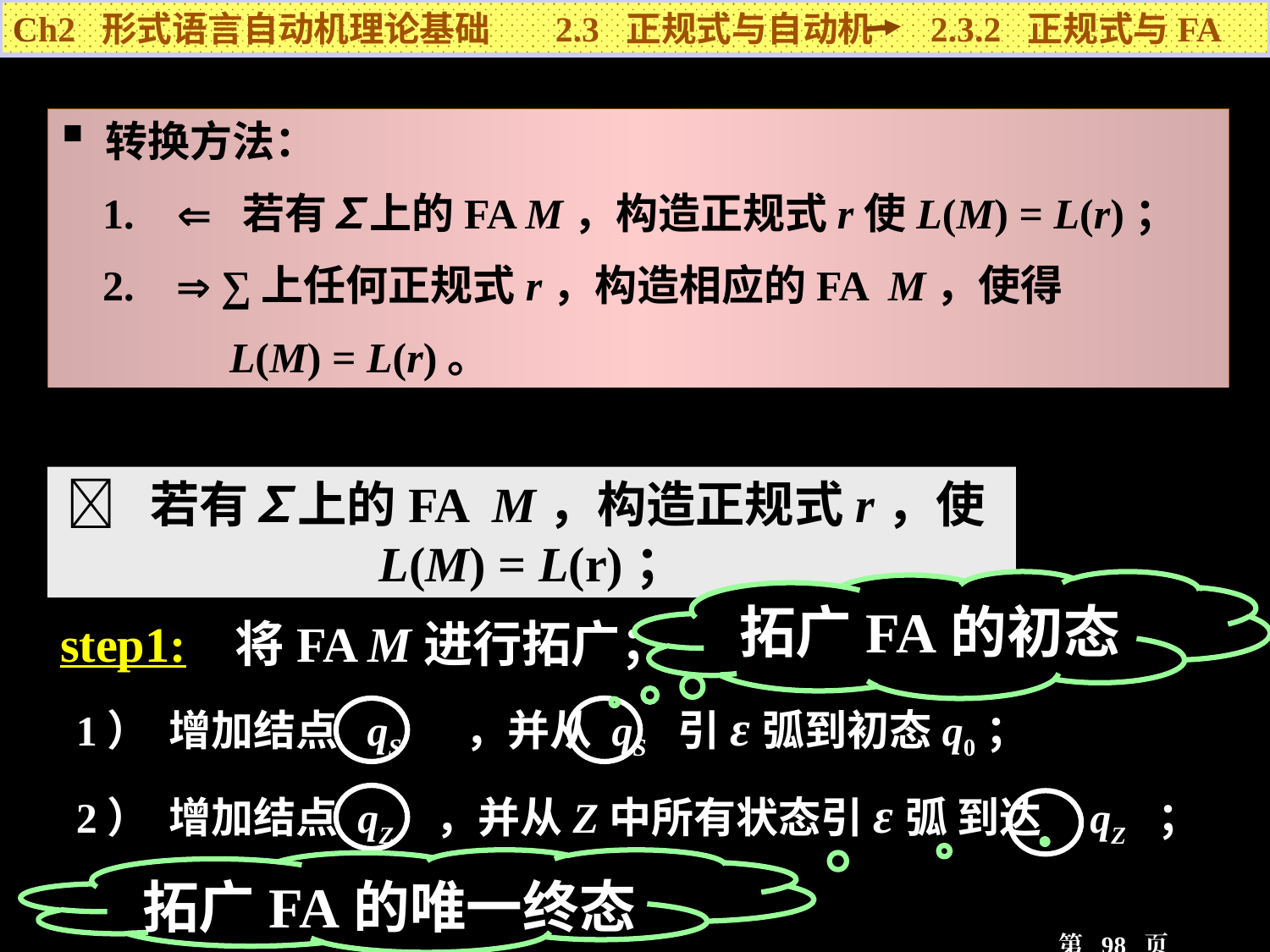

Ch2  形式语言自动机理论基础       2.3  正规式与自动机      2.3.2  正规式与FA

 转换方法：
    1.    ⇐  若有∑上的FA M，构造正规式r使L(M) = L(r)；
    2.    ⇒ ∑上任何正规式r，构造相应的FA  M，使得
                L(M) = L(r)。
⇐  若有∑上的FA  M，构造正规式r，使L(M) = L(r)；

step1:   将FA M进行拓广；
拓广FA的初态
    1）  增加结点  qS     ，并从 qS  引ε弧到初态q0；

    2）  增加结点 qZ   ，并从Z中所有状态引ε弧 到达    qZ  ；

拓广FA的唯一终态